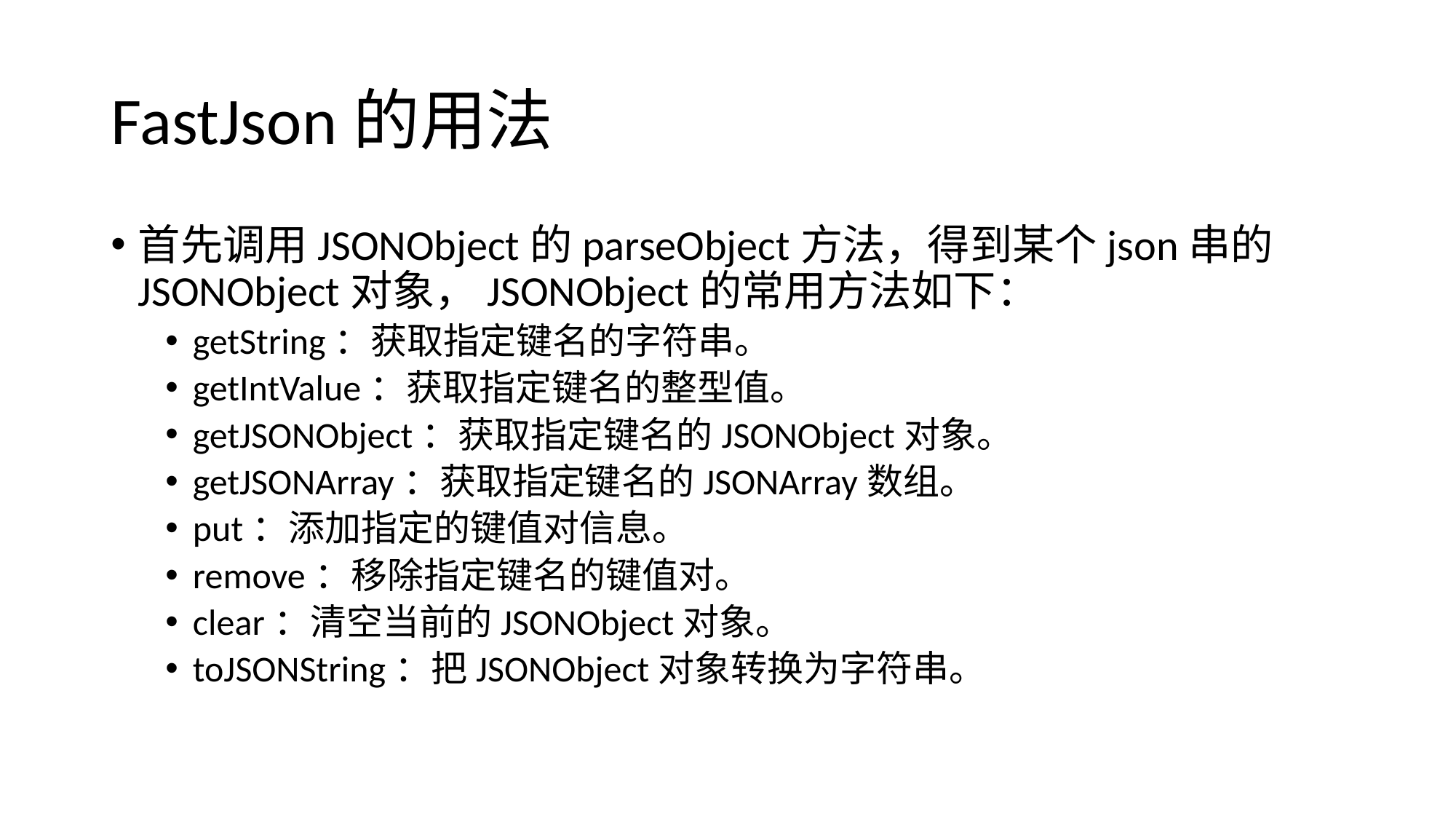

# FastJson的用法
首先调用JSONObject的parseObject方法，得到某个json串的JSONObject对象，JSONObject的常用方法如下：
getString：获取指定键名的字符串。
getIntValue：获取指定键名的整型值。
getJSONObject：获取指定键名的JSONObject对象。
getJSONArray：获取指定键名的JSONArray数组。
put：添加指定的键值对信息。
remove：移除指定键名的键值对。
clear：清空当前的JSONObject对象。
toJSONString：把JSONObject对象转换为字符串。